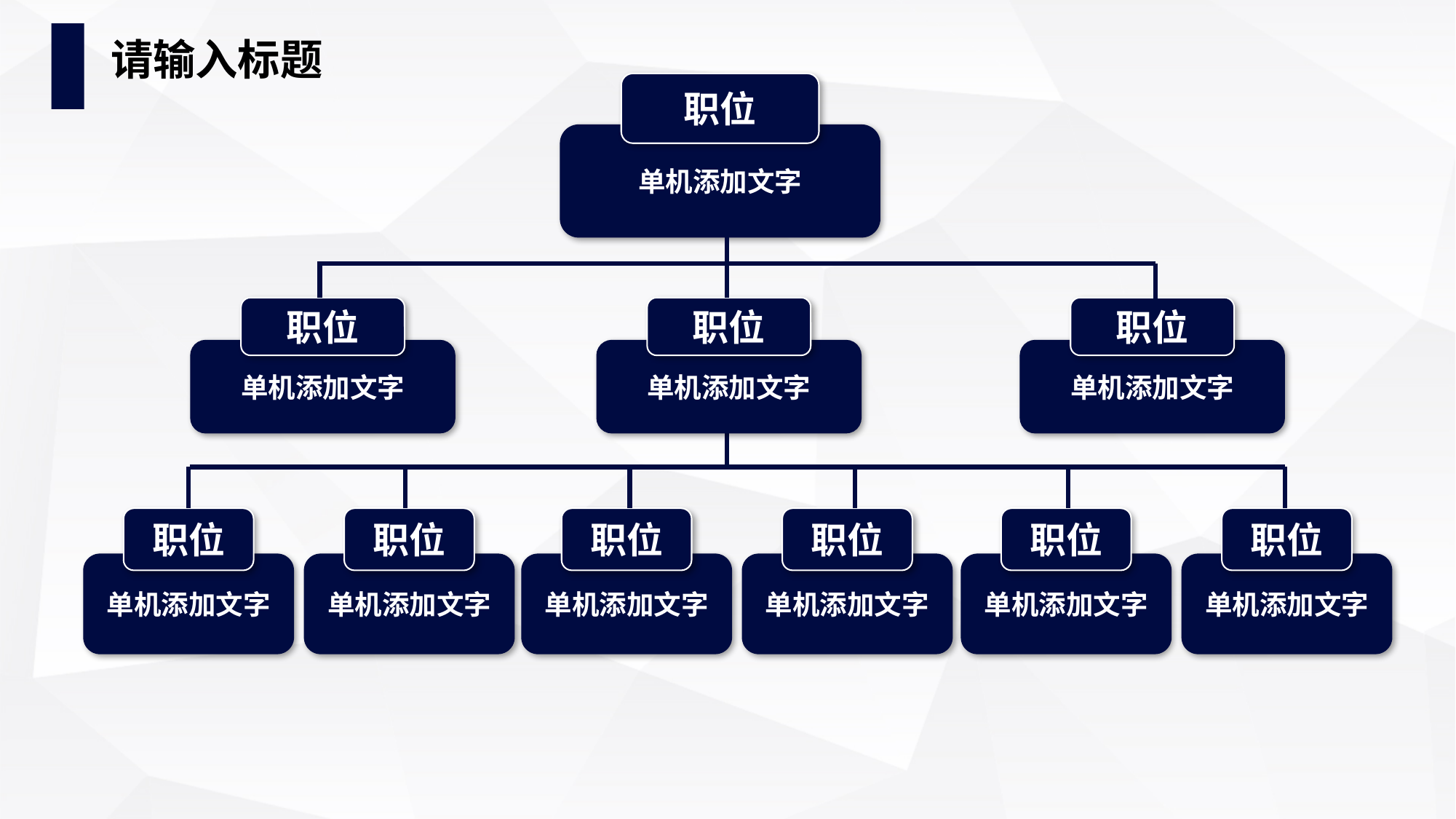

# 请输入标题
职位
单机添加文字
职位
单机添加文字
职位
单机添加文字
职位
单机添加文字
职位
单机添加文字
职位
单机添加文字
职位
单机添加文字
职位
单机添加文字
职位
单机添加文字
职位
单机添加文字